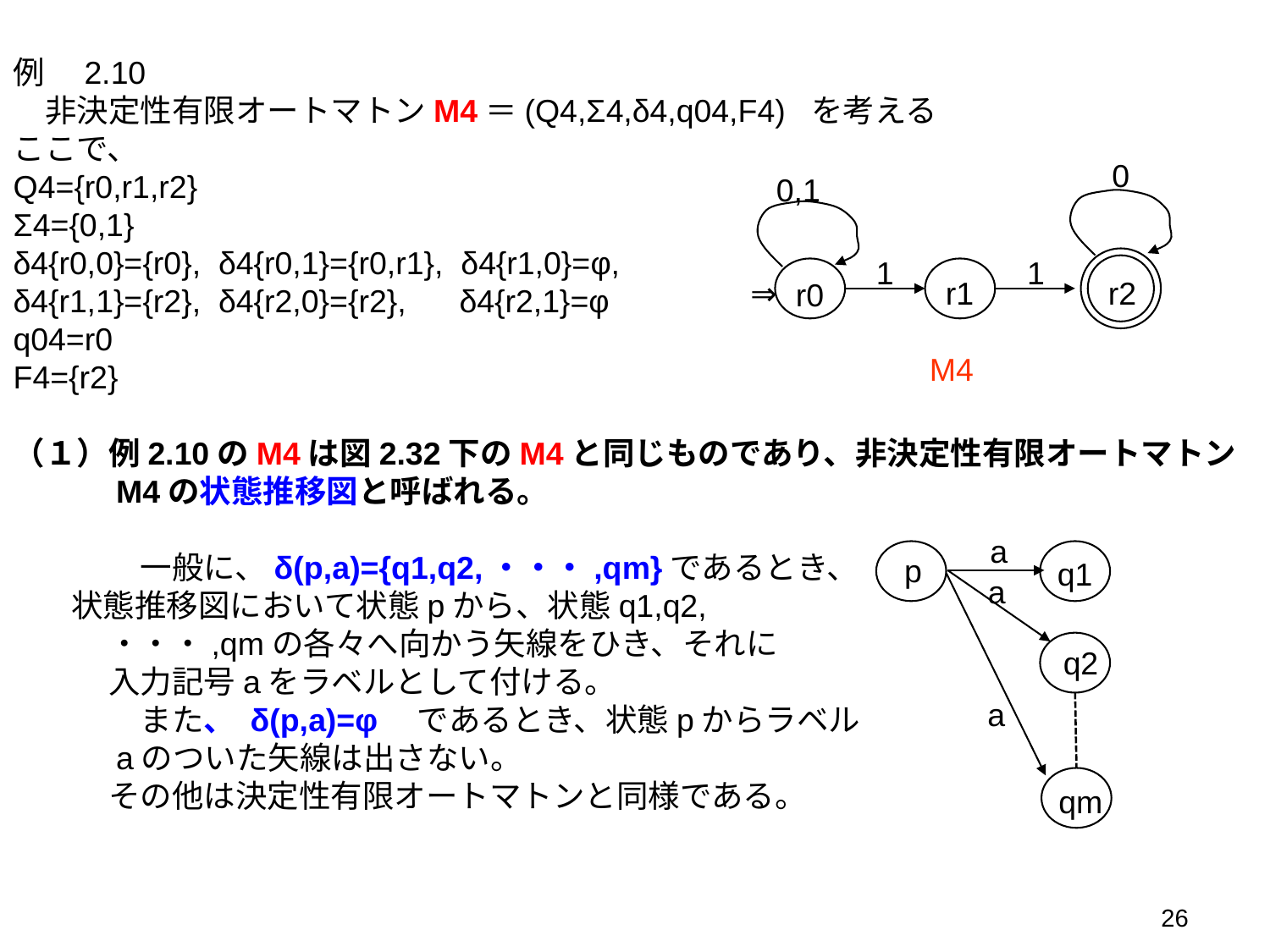

例　2.10
　非決定性有限オートマトンM4＝(Q4,Σ4,δ4,q04,F4)  を考える
ここで、
Q4={r0,r1,r2}
Σ4={0,1}
δ4{r0,0}={r0},  δ4{r0,1}={r0,r1},  δ4{r1,0}=φ,
δ4{r1,1}={r2},  δ4{r2,0}={r2},      δ4{r2,1}=φ
q04=r0
F4={r2}

（１）例2.10のM4は図2.32下のM4と同じものであり、非決定性有限オートマトン
　　　M4の状態推移図と呼ばれる。

　　　　一般に、δ(p,a)={q1,q2,・・・,qm}であるとき、
       状態推移図において状態pから、状態q1,q2,
　　　・・・,qmの各々へ向かう矢線をひき、それに
　　　入力記号aをラベルとして付ける。
　　　　また、 δ(p,a)=φ　であるとき、状態pからラベル
　　　aのついた矢線は出さない。
　　　その他は決定性有限オートマトンと同様である。

0
0,1

1
1

⇒
r1
r2
r0
M4
a

p
q1
a

q2
a

qm
26